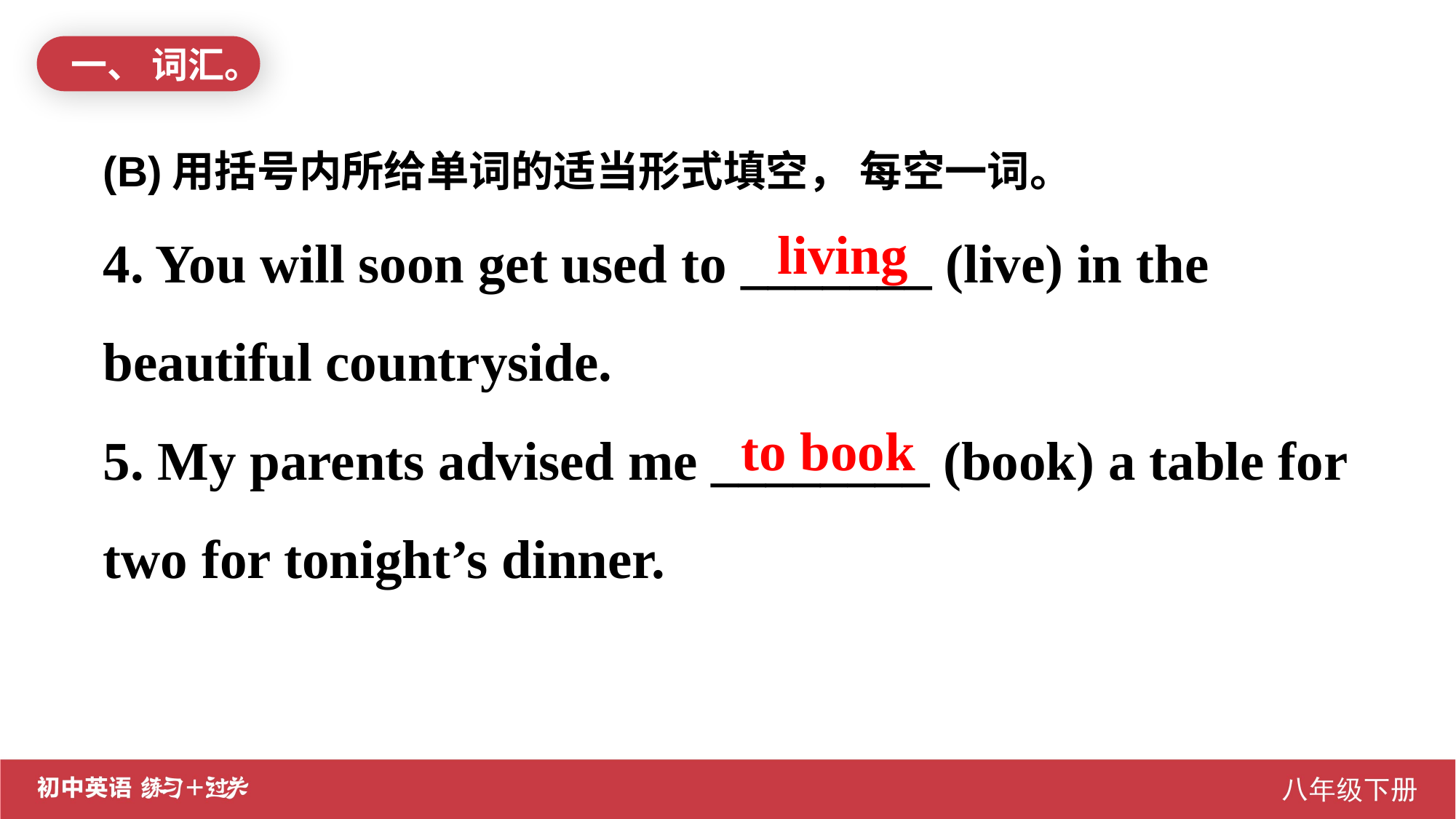

一、 词汇。
(B)用括号内所给单词的适当形式填空， 每空一词。
4. You will soon get used to _______ (live) in the beautiful countryside.
5. My parents advised me ________ (book) a table for two for tonight’s dinner.
living
to book